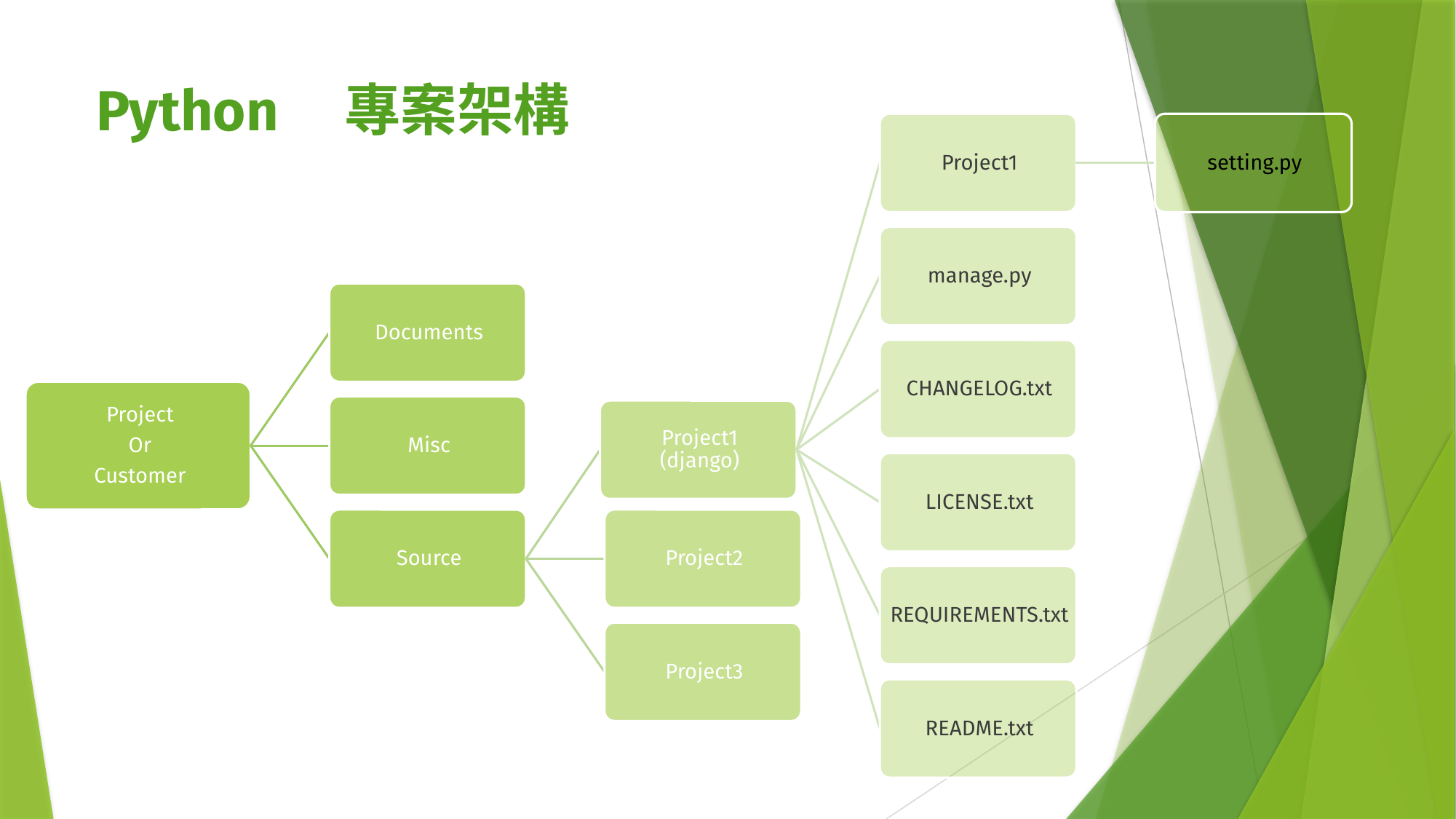

Python    專案架構
Project
Or
Customer

Documents

Misc

Source

Project1
(django)

Project1

setting.py

manage.py

CHANGELOG.txt

LICENSE.txt

REQUIREMENTS.txt

README.txt

Project2

Project3